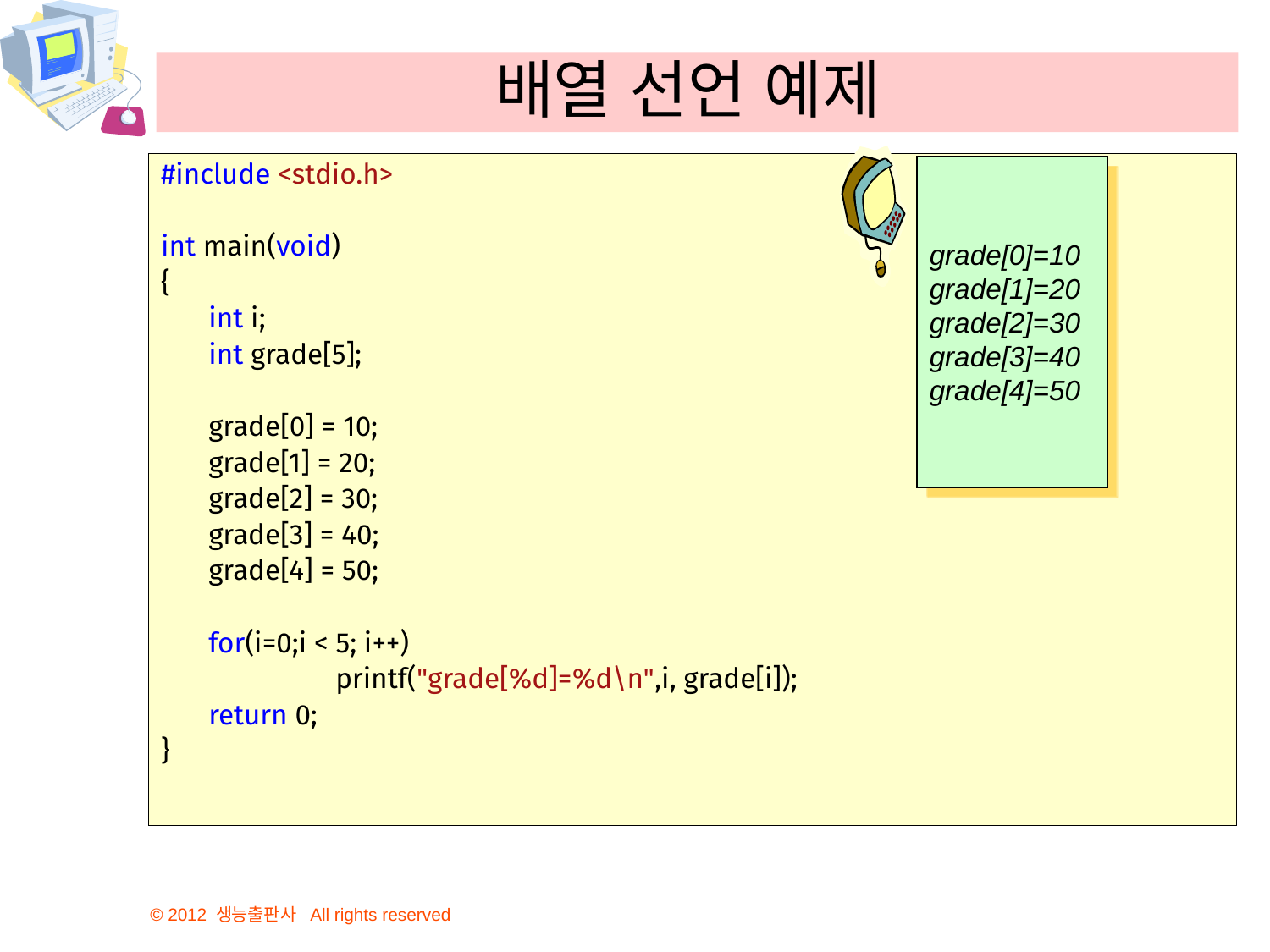

# 배열 선언 예제

#include <stdio.h>

int main(void)
{
	int i;
	int grade[5];

	grade[0] = 10;
	grade[1] = 20;
	grade[2] = 30;
	grade[3] = 40;
	grade[4] = 50;

	for(i=0;i < 5; i++)
		printf("grade[%d]=%d\n",i, grade[i]);
	return 0;
}
grade[0]=10
grade[1]=20
grade[2]=30
grade[3]=40
grade[4]=50